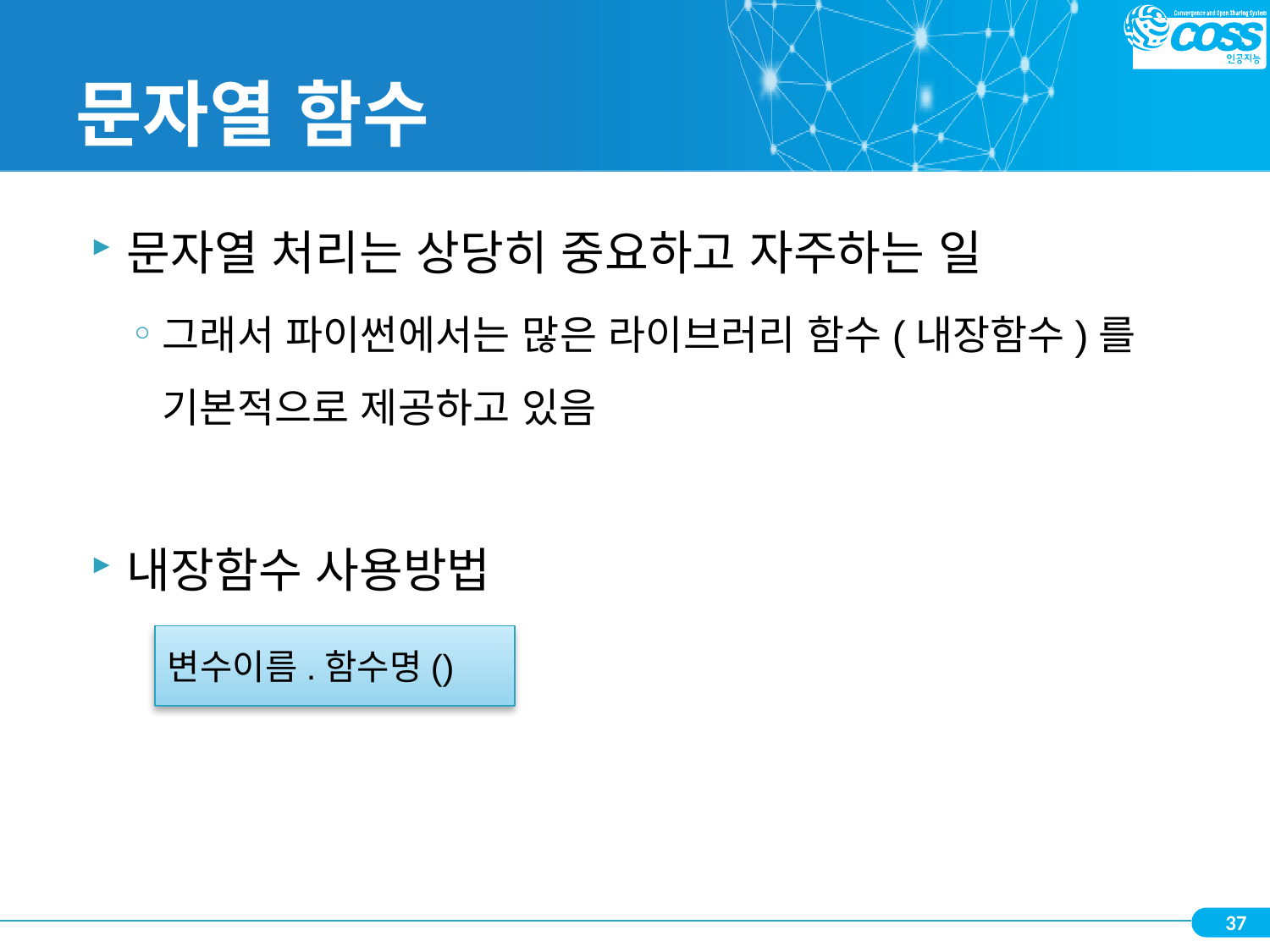

# 문자열 함수
문자열 처리는 상당히 중요하고 자주하는 일
그래서 파이썬에서는 많은 라이브러리 함수(내장함수)를 기본적으로 제공하고 있음

내장함수 사용방법

변수이름.함수명()